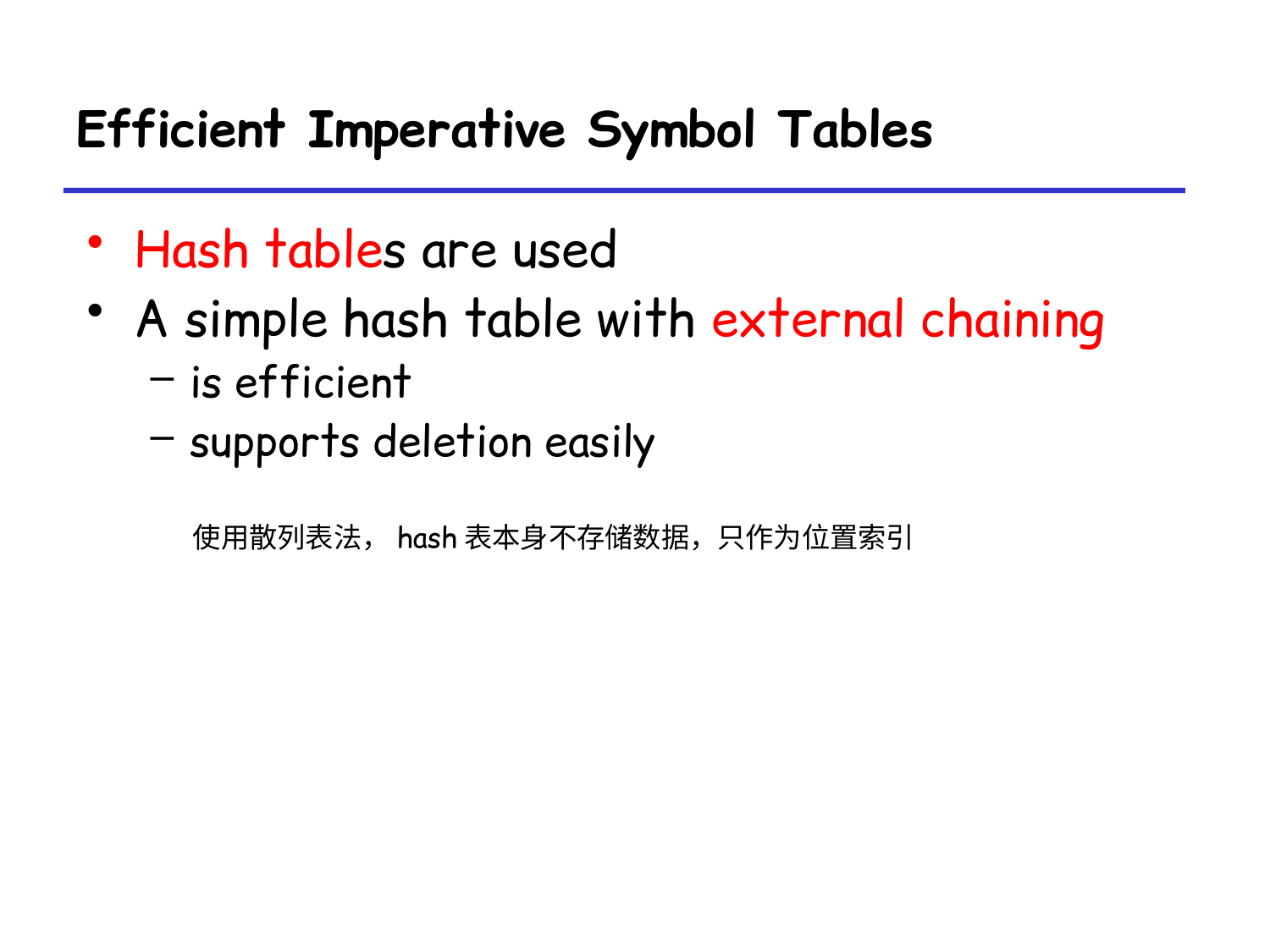

# Efficient Imperative Symbol Tables
Hash tables are used
A simple hash table with external chaining
is efficient
supports deletion easily
使用散列表法，hash表本身不存储数据，只作为位置索引

29